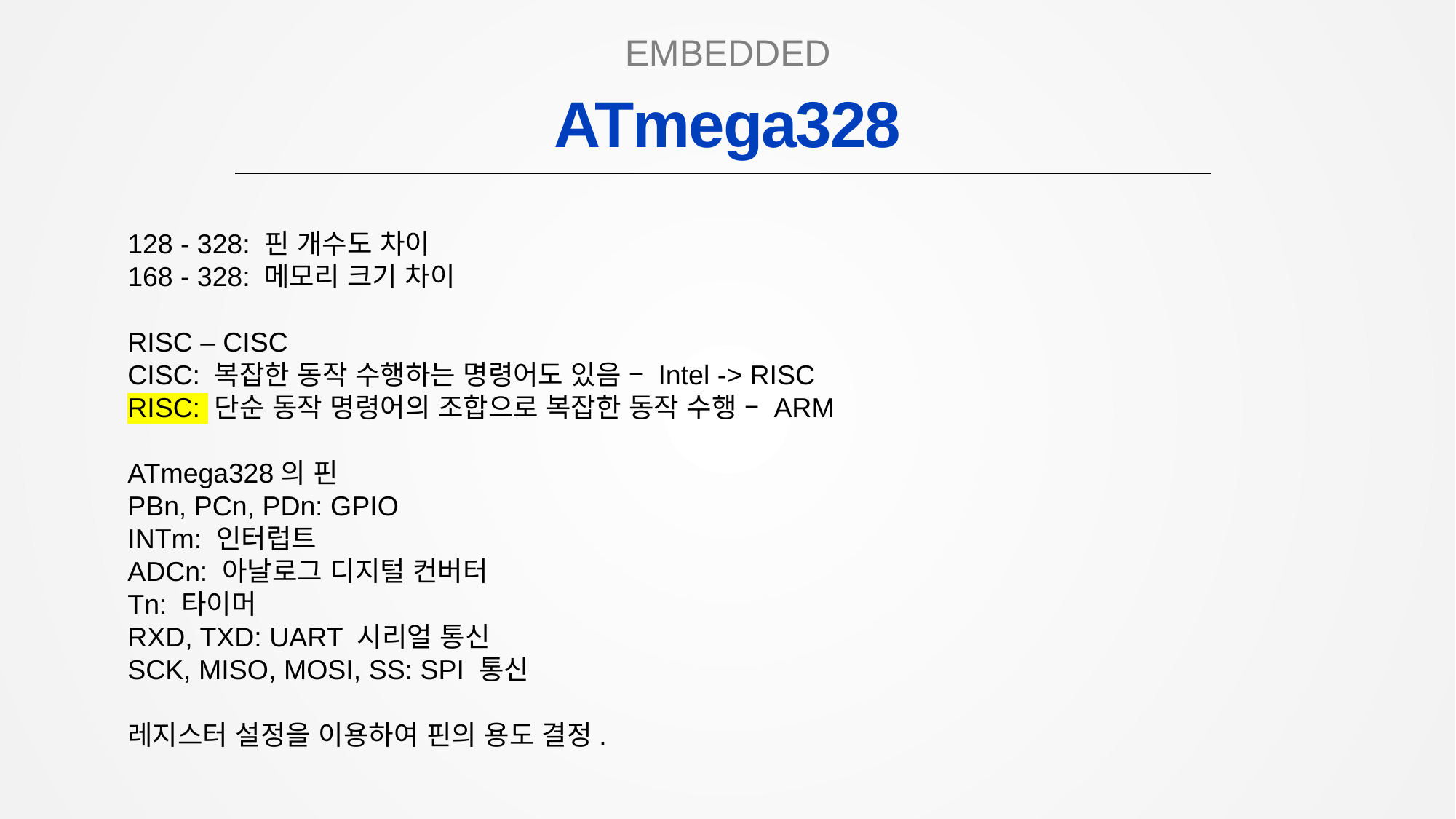

EMBEDDED
ATmega328
128 - 328: 핀 개수도 차이
168 - 328: 메모리 크기 차이

RISC – CISC
CISC: 복잡한 동작 수행하는 명령어도 있음 – Intel -> RISC
RISC: 단순 동작 명령어의 조합으로 복잡한 동작 수행 – ARM

ATmega328의 핀
PBn, PCn, PDn: GPIO
INTm: 인터럽트
ADCn: 아날로그 디지털 컨버터
Tn: 타이머
RXD, TXD: UART 시리얼 통신
SCK, MISO, MOSI, SS: SPI 통신

레지스터 설정을 이용하여 핀의 용도 결정.